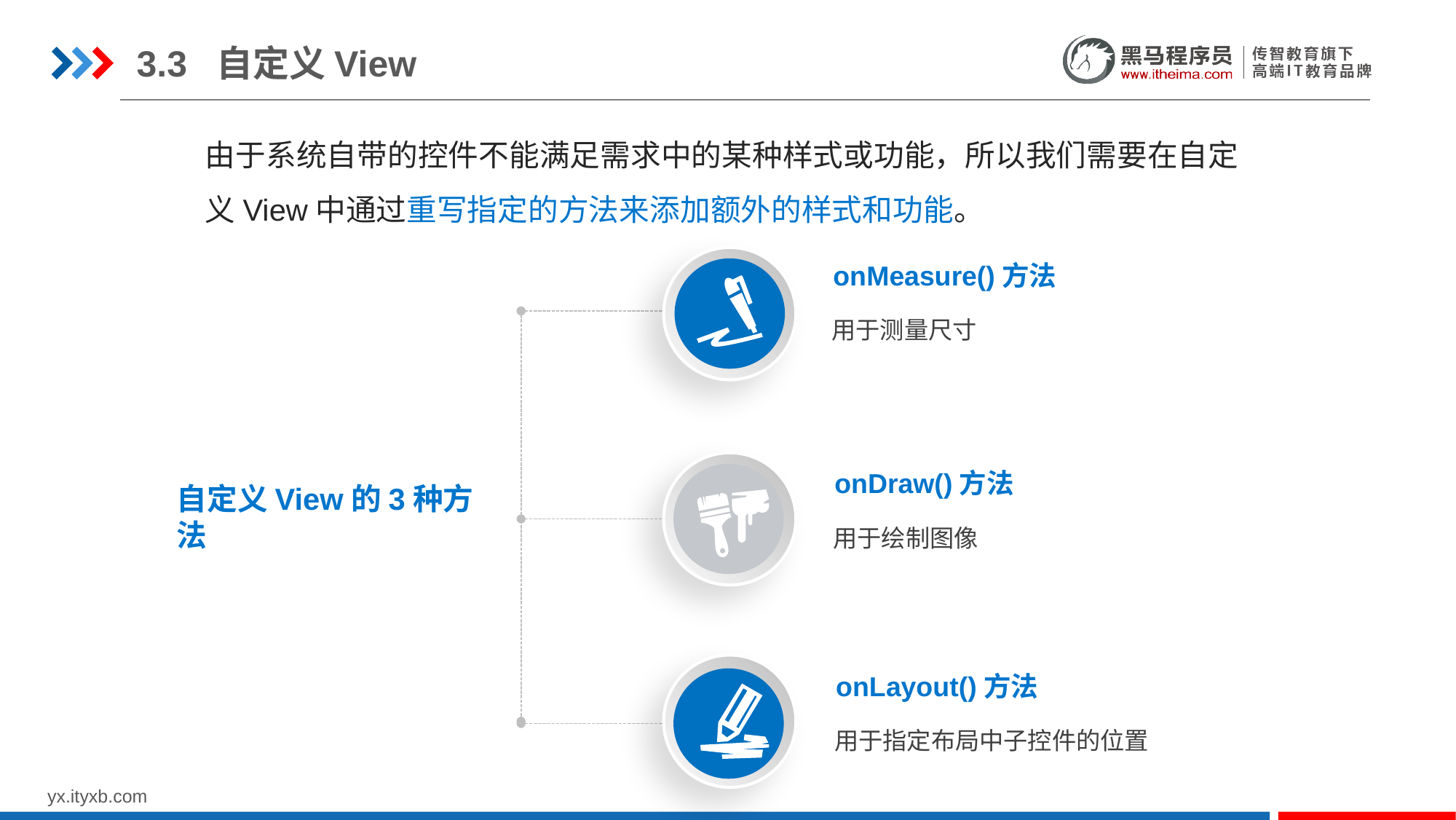

3.3  自定义View
由于系统自带的控件不能满足需求中的某种样式或功能，所以我们需要在自定义View中通过重写指定的方法来添加额外的样式和功能。

onMeasure()方法

用于测量尺寸

onDraw()方法
自定义View的3种方法

用于绘制图像

onLayout()方法

用于指定布局中子控件的位置